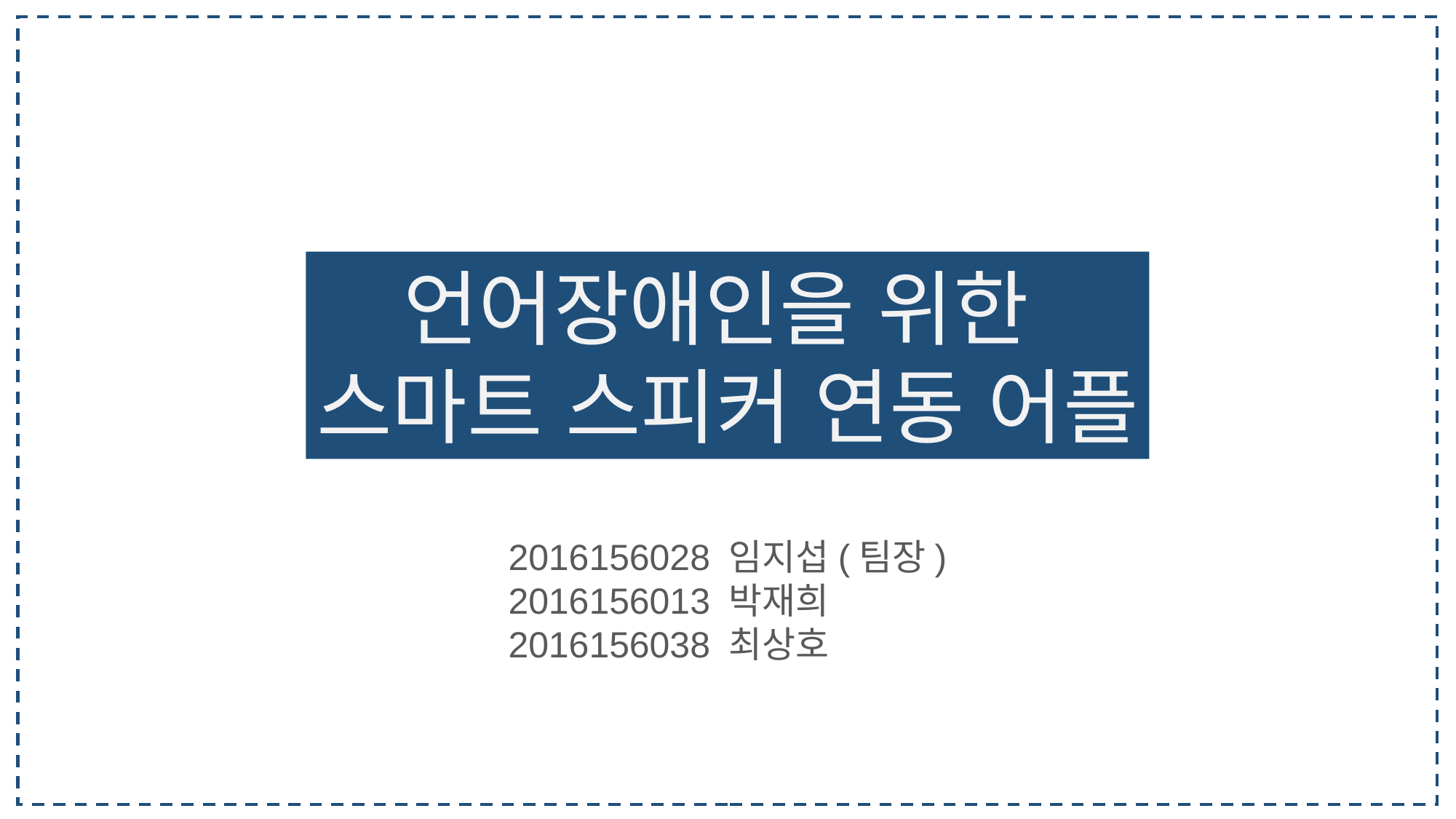

언어장애인을 위한
스마트 스피커 연동 어플
2016156028 임지섭(팀장)
2016156013 박재희
2016156038 최상호